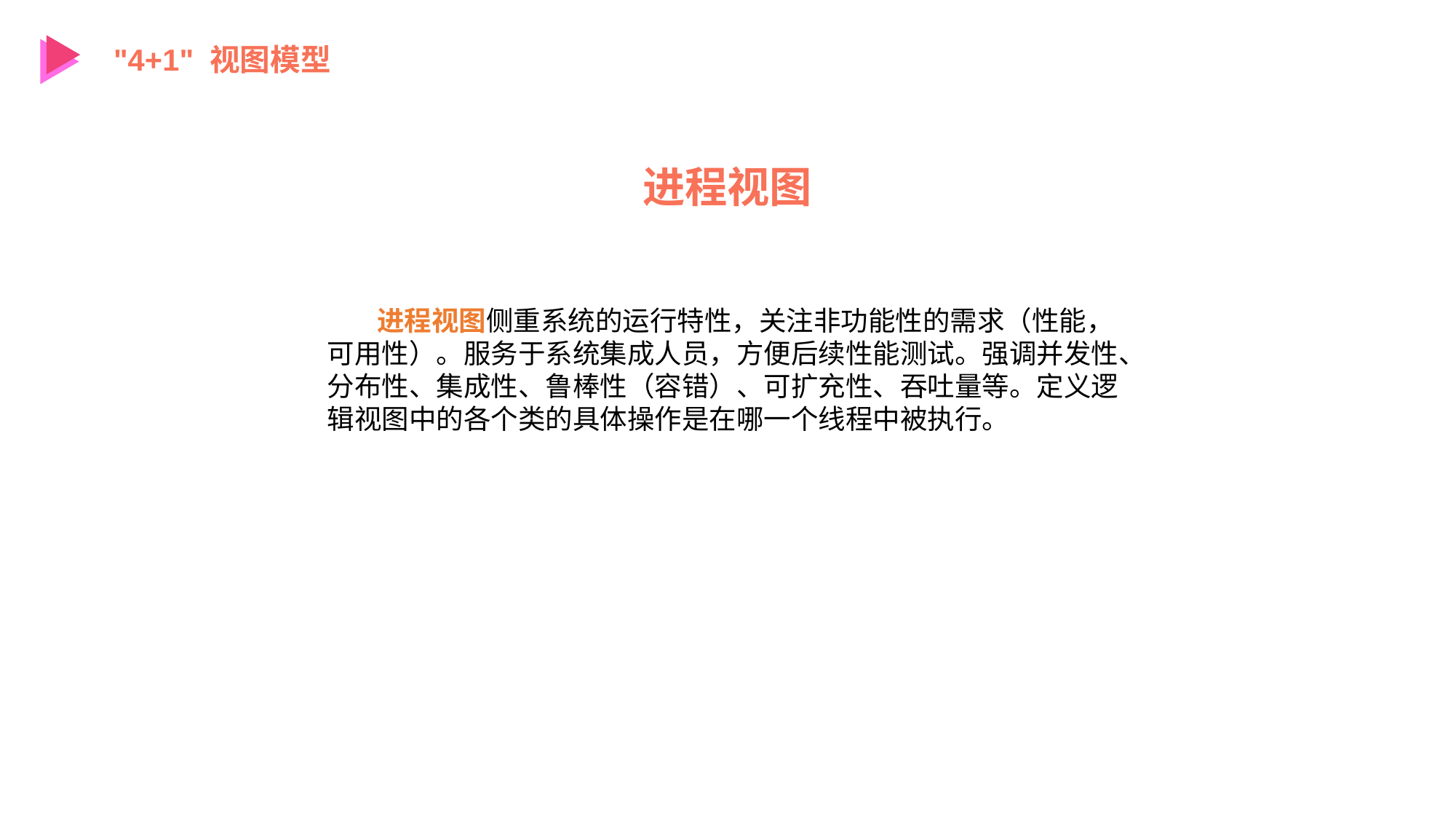

"4+1" 视图模型

进程视图
       进程视图侧重系统的运行特性，关注非功能性的需求（性能，可用性）。服务于系统集成人员，方便后续性能测试。强调并发性、分布性、集成性、鲁棒性（容错）、可扩充性、吞吐量等。定义逻辑视图中的各个类的具体操作是在哪一个线程中被执行。